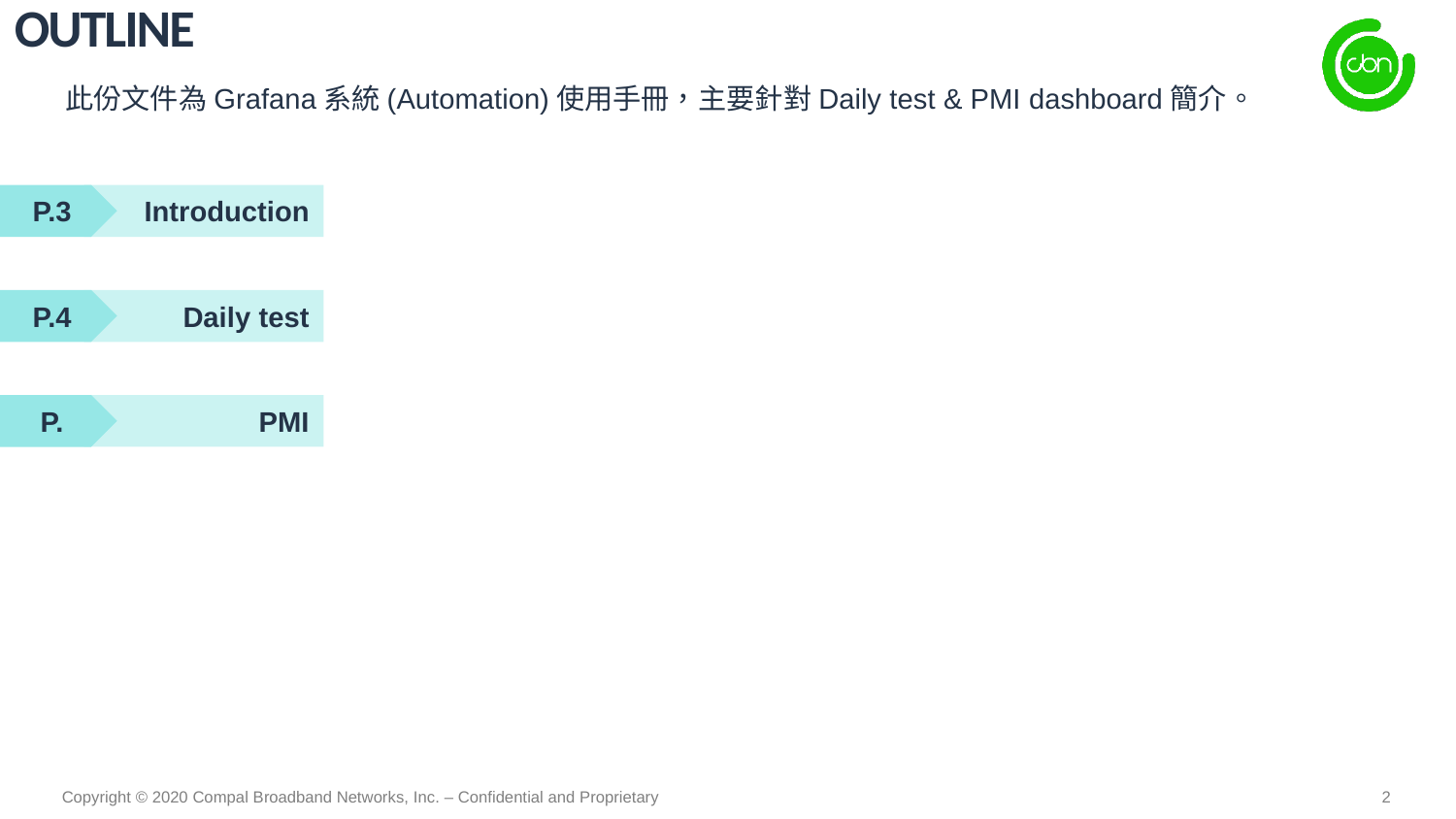

outline
此份文件為Grafana系統(Automation)使用手冊，主要針對Daily test & PMI dashboard簡介。
P.3
Introduction
P.4
Daily test
P.
PMI
2